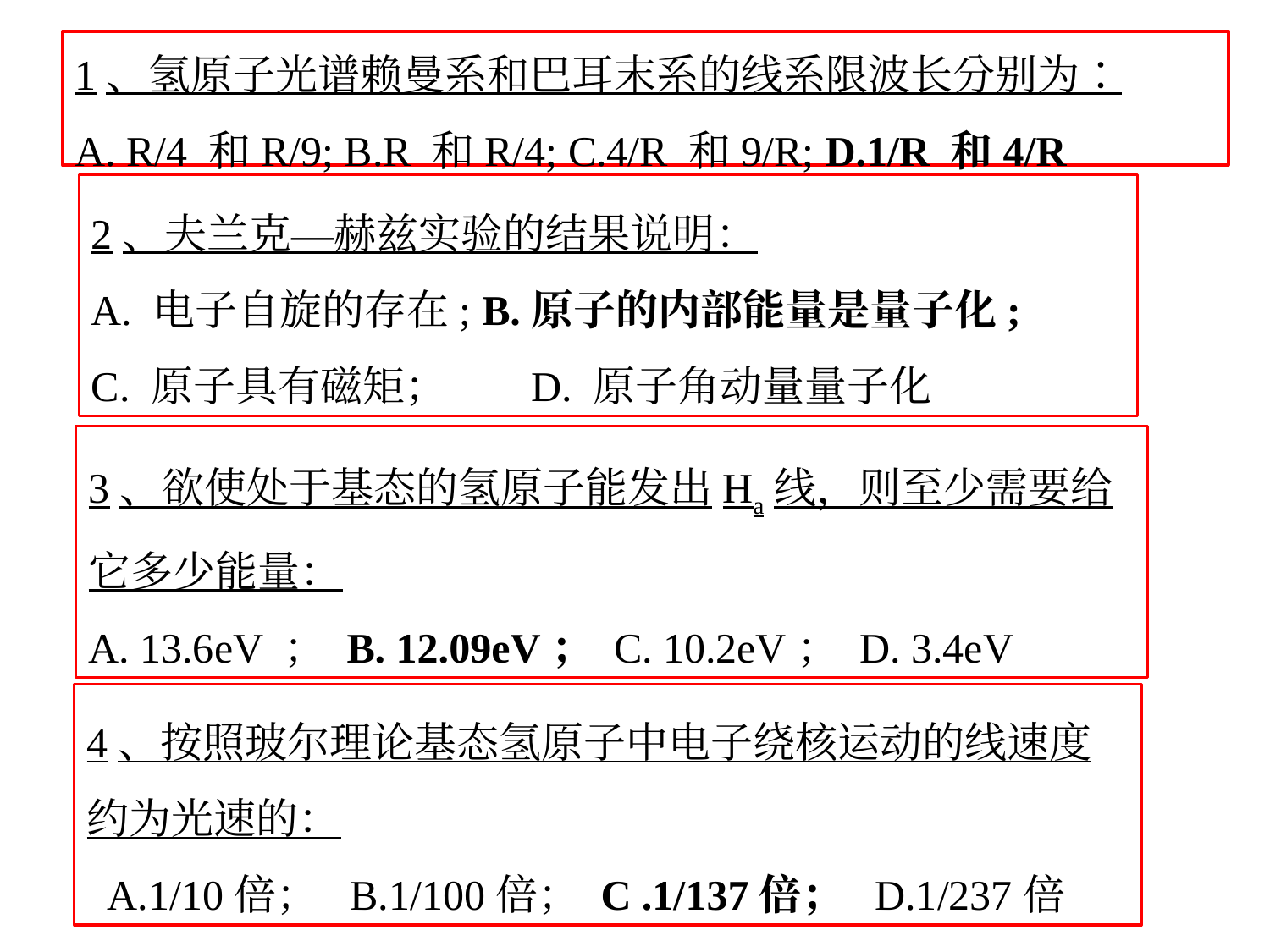

# 1、氢原子光谱赖曼系和巴耳末系的线系限波长分别为：
A. R/4 和R/9; B.R 和R/4; C.4/R 和9/R; D.1/R 和4/R
2、夫兰克—赫兹实验的结果说明：
A. 电子自旋的存在; B.原子的内部能量是量子化;
C. 原子具有磁矩；       D. 原子角动量量子化
3、欲使处于基态的氢原子能发出Ha线，则至少需要给它多少能量：
A. 13.6eV ； B. 12.09eV； C. 10.2eV； D. 3.4eV
4、按照玻尔理论基态氢原子中电子绕核运动的线速度约为光速的：
 A.1/10倍；  B.1/100倍； C .1/137倍；  D.1/237倍